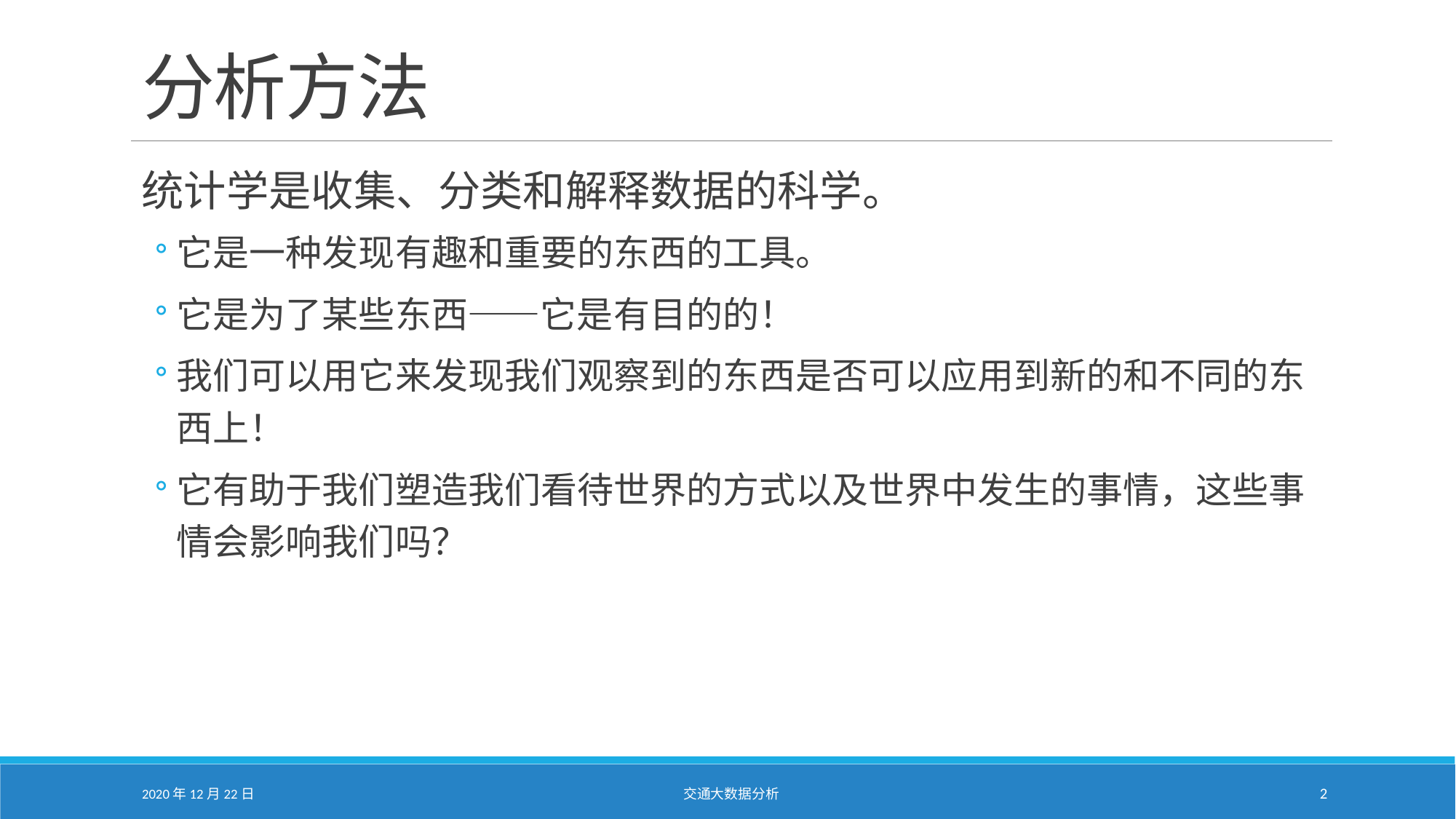

# 分析方法
统计学是收集、分类和解释数据的科学。
它是一种发现有趣和重要的东西的工具。
它是为了某些东西——它是有目的的！
我们可以用它来发现我们观察到的东西是否可以应用到新的和不同的东西上！
它有助于我们塑造我们看待世界的方式以及世界中发生的事情，这些事情会影响我们吗？
2020年12月22日
交通大数据分析
2